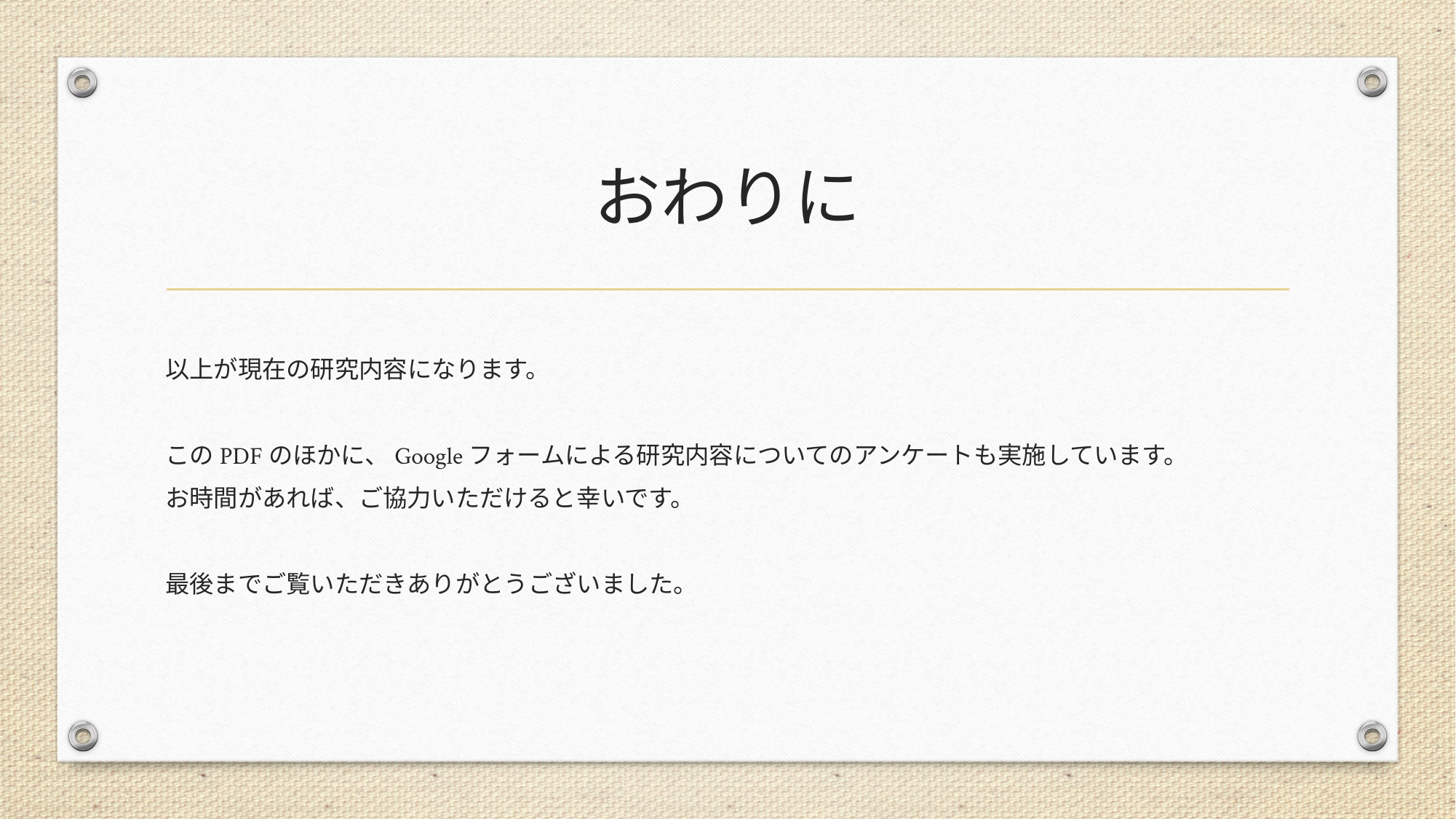

# おわりに

以上が現在の研究内容になります。

このPDFのほかに、Googleフォームによる研究内容についてのアンケートも実施しています。
お時間があれば、ご協力いただけると幸いです。

最後までご覧いただきありがとうございました。